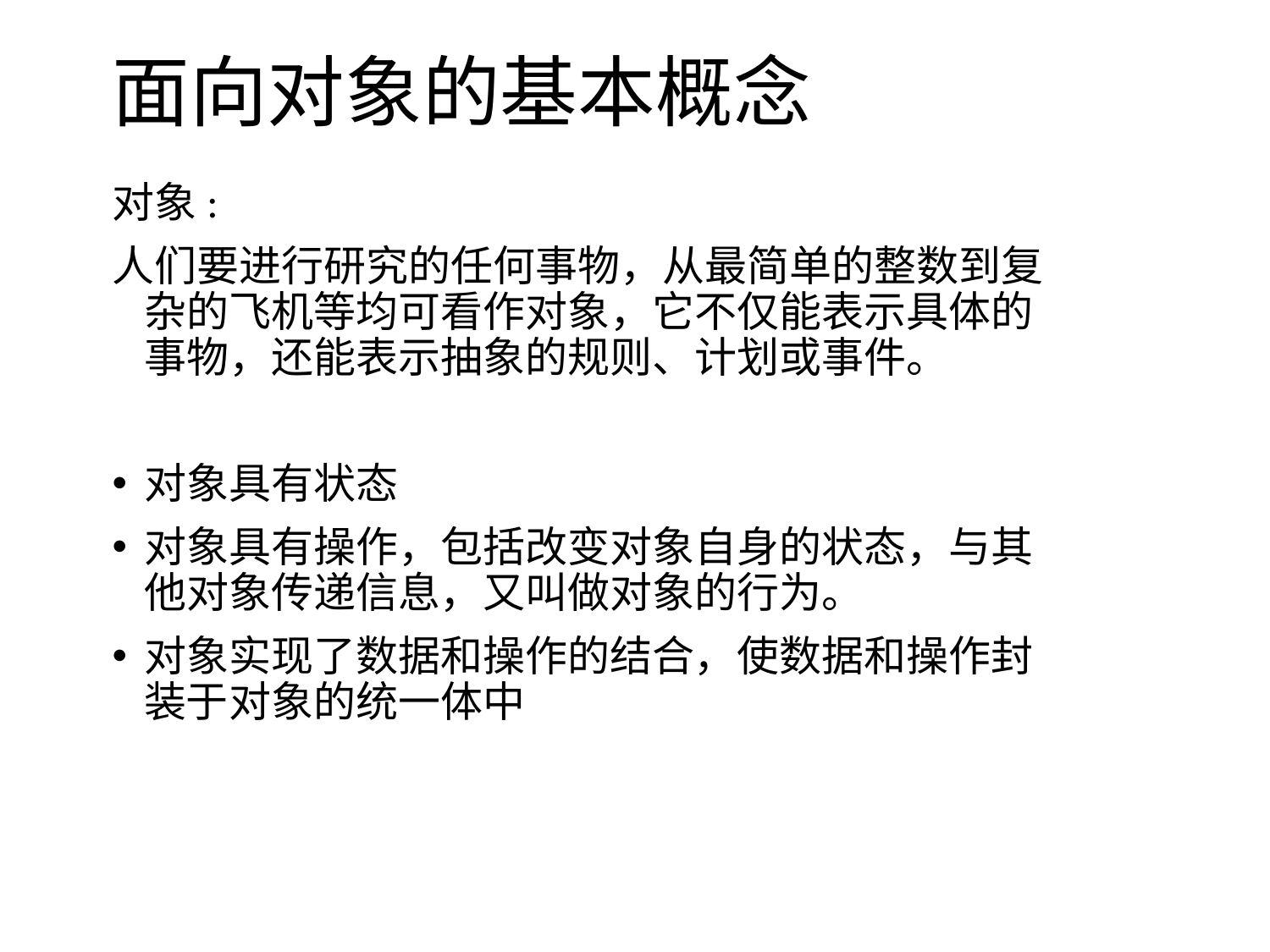

面向对象的基本概念
对象:
人们要进行研究的任何事物，从最简单的整数到复杂的飞机等均可看作对象，它不仅能表示具体的事物，还能表示抽象的规则、计划或事件。

对象具有状态
对象具有操作，包括改变对象自身的状态，与其他对象传递信息，又叫做对象的行为。
对象实现了数据和操作的结合，使数据和操作封装于对象的统一体中